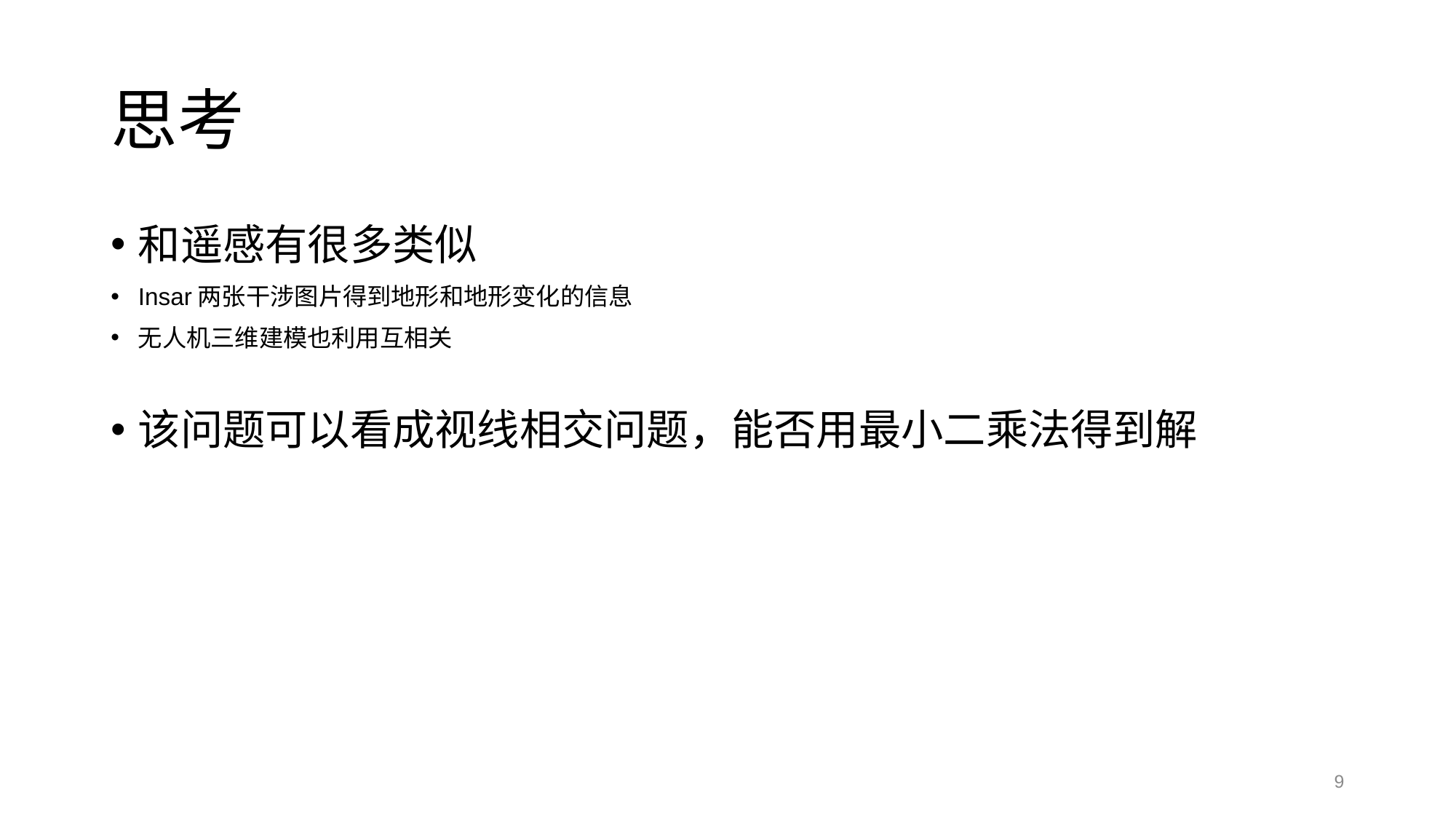

# 思考
和遥感有很多类似
Insar两张干涉图片得到地形和地形变化的信息
无人机三维建模也利用互相关

该问题可以看成视线相交问题，能否用最小二乘法得到解
9